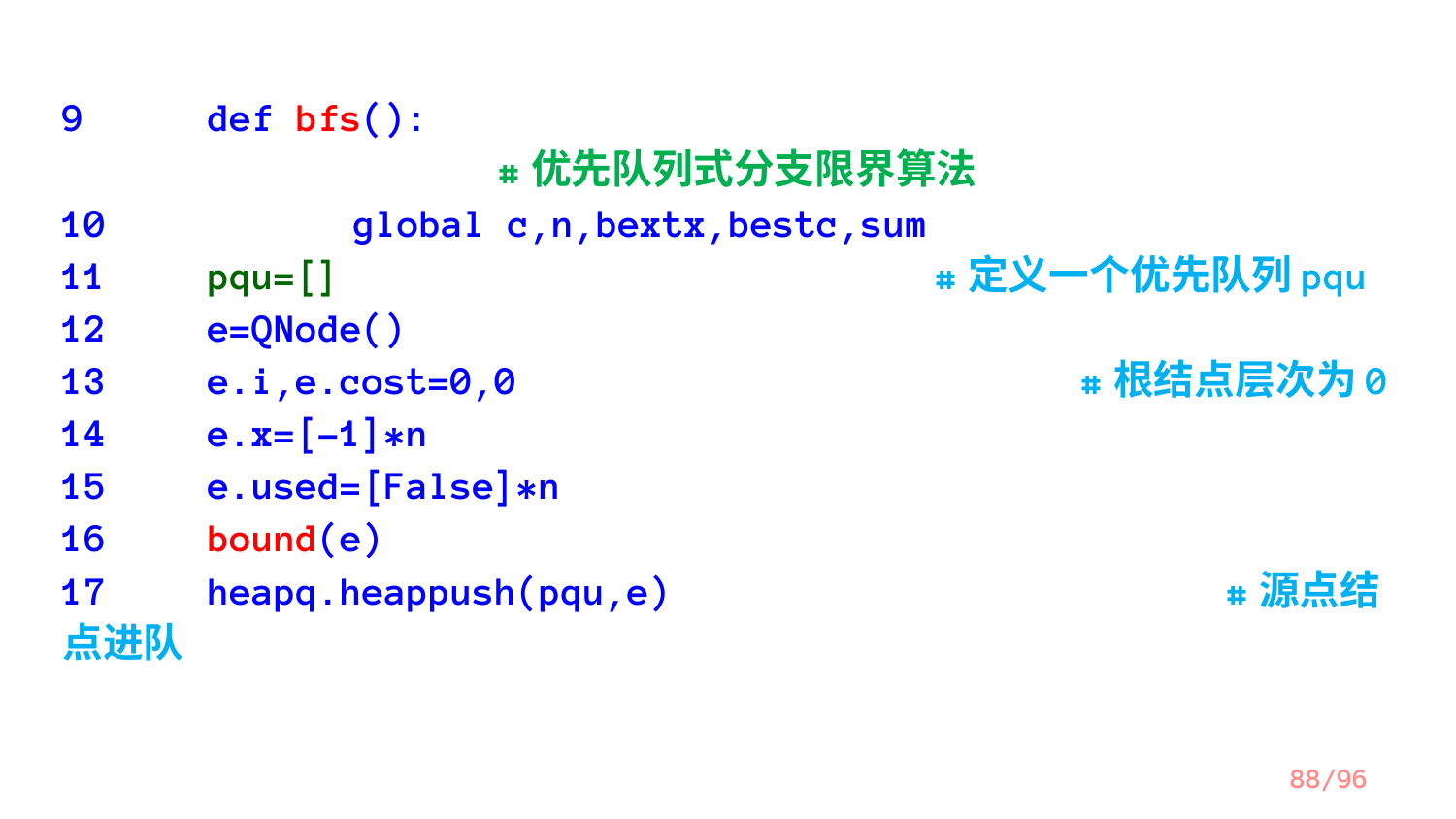

9	def bfs():										#优先队列式分支限界算法
10		global c,n,bextx,bestc,sum
11  	pqu=[]                    		#定义一个优先队列pqu
12  	e=QNode()
13  	e.i,e.cost=0,0           			#根结点层次为0
14  	e.x=[-1]*n
15  	e.used=[False]*n
16  	bound(e)
17  	heapq.heappush(pqu,e)				#源点结点进队
88/96